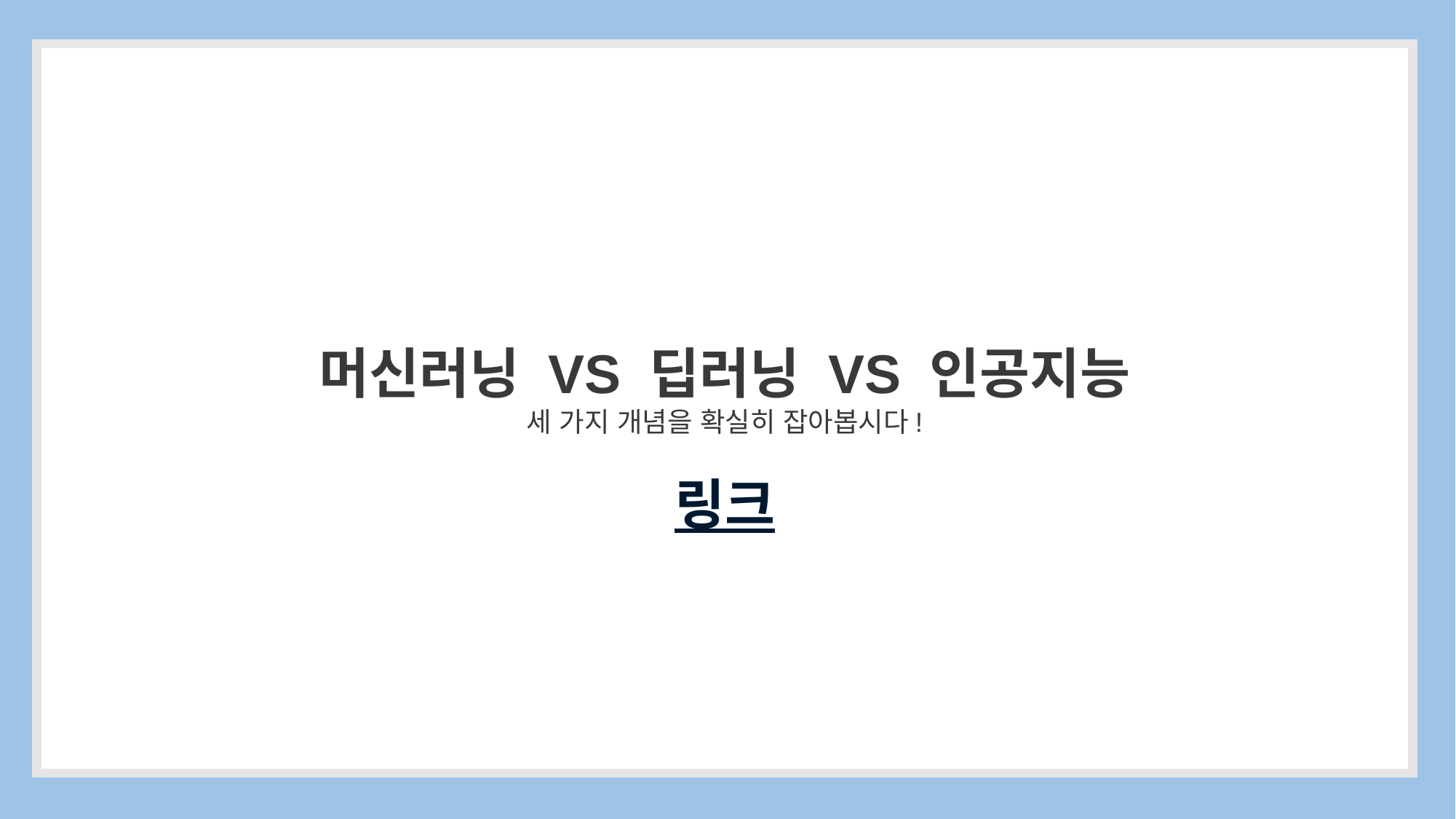

머신러닝 VS 딥러닝 VS 인공지능
세 가지 개념을 확실히 잡아봅시다!

링크